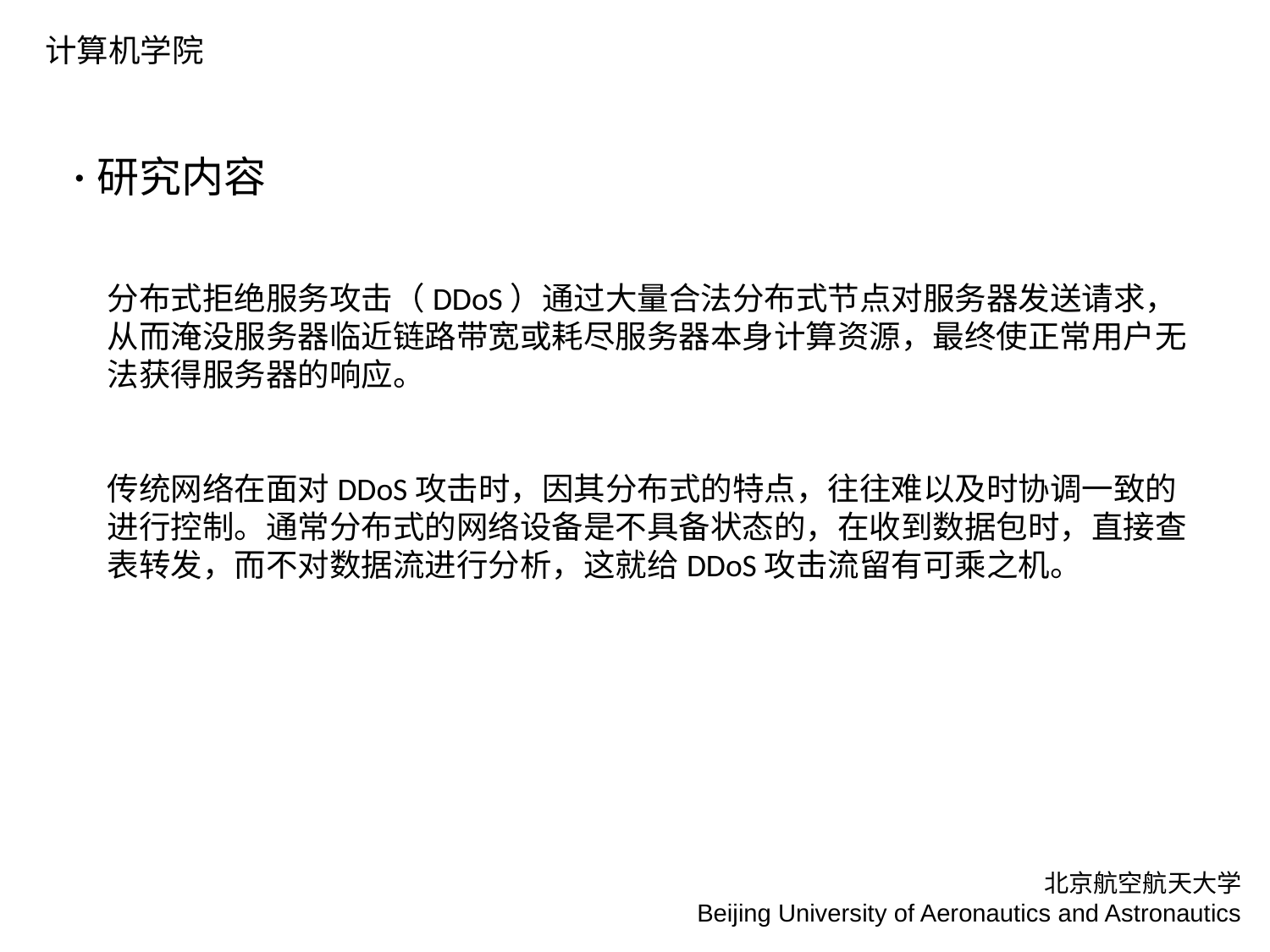

·研究内容
分布式拒绝服务攻击（DDoS）通过大量合法分布式节点对服务器发送请求，从而淹没服务器临近链路带宽或耗尽服务器本身计算资源，最终使正常用户无法获得服务器的响应。
传统网络在面对DDoS攻击时，因其分布式的特点，往往难以及时协调一致的进行控制。通常分布式的网络设备是不具备状态的，在收到数据包时，直接查表转发，而不对数据流进行分析，这就给DDoS攻击流留有可乘之机。